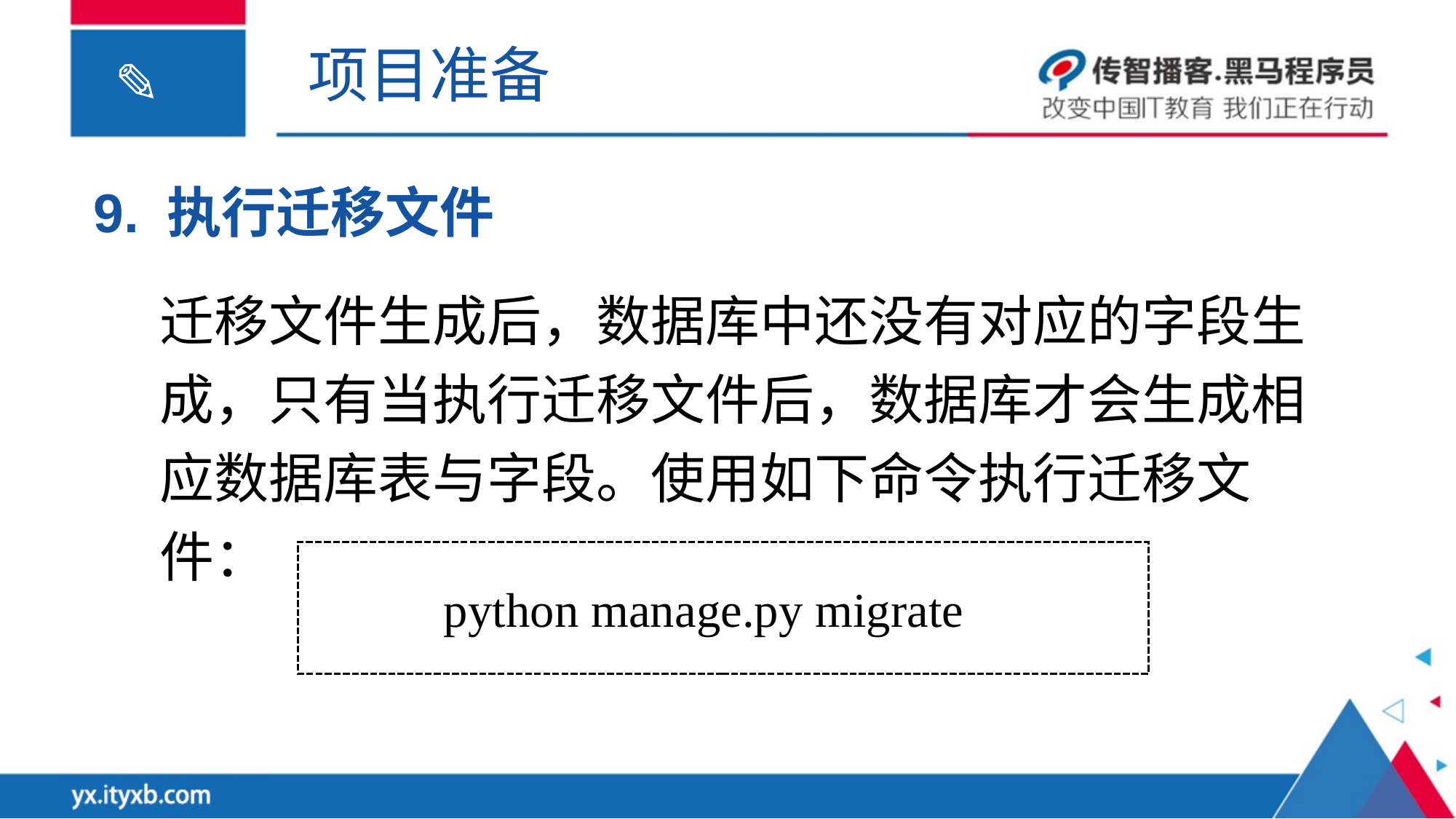

项目准备
9. 执行迁移文件
迁移文件生成后，数据库中还没有对应的字段生成，只有当执行迁移文件后，数据库才会生成相应数据库表与字段。使用如下命令执行迁移文件：

python manage.py migrate